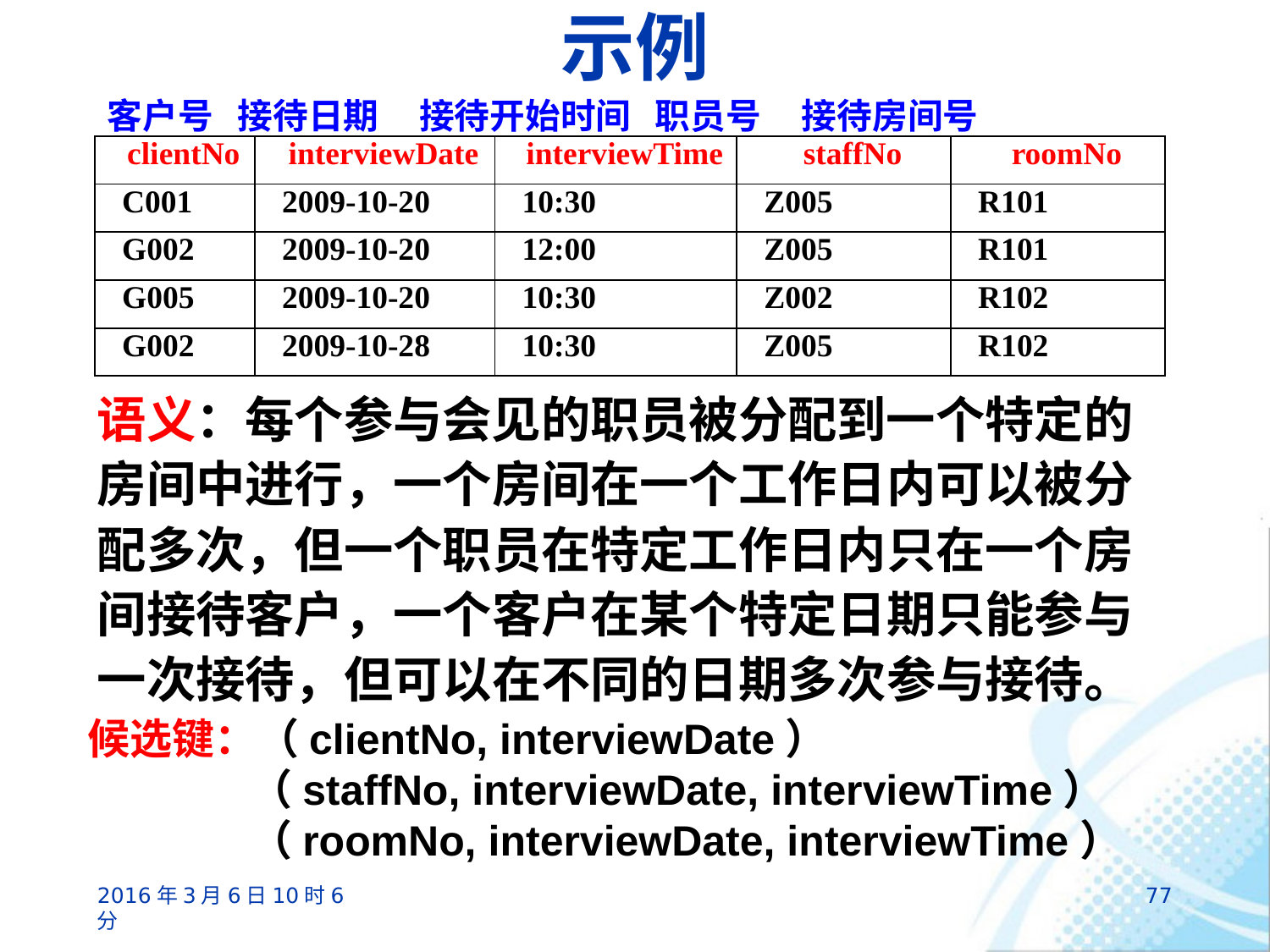

# 示例
客户号   接待日期     接待开始时间   职员号     接待房间号
| clientNo | interviewDate | interviewTime | staffNo | roomNo |
| --- | --- | --- | --- | --- |
| C001 | 2009-10-20 | 10:30 | Z005 | R101 |
| G002 | 2009-10-20 | 12:00 | Z005 | R101 |
| G005 | 2009-10-20 | 10:30 | Z002 | R102 |
| G002 | 2009-10-28 | 10:30 | Z005 | R102 |
语义：每个参与会见的职员被分配到一个特定的房间中进行，一个房间在一个工作日内可以被分配多次，但一个职员在特定工作日内只在一个房间接待客户，一个客户在某个特定日期只能参与一次接待，但可以在不同的日期多次参与接待。
候选键：（clientNo, interviewDate）
                （staffNo, interviewDate, interviewTime）
                （roomNo, interviewDate, interviewTime）
2016年3月6日10时6分
77